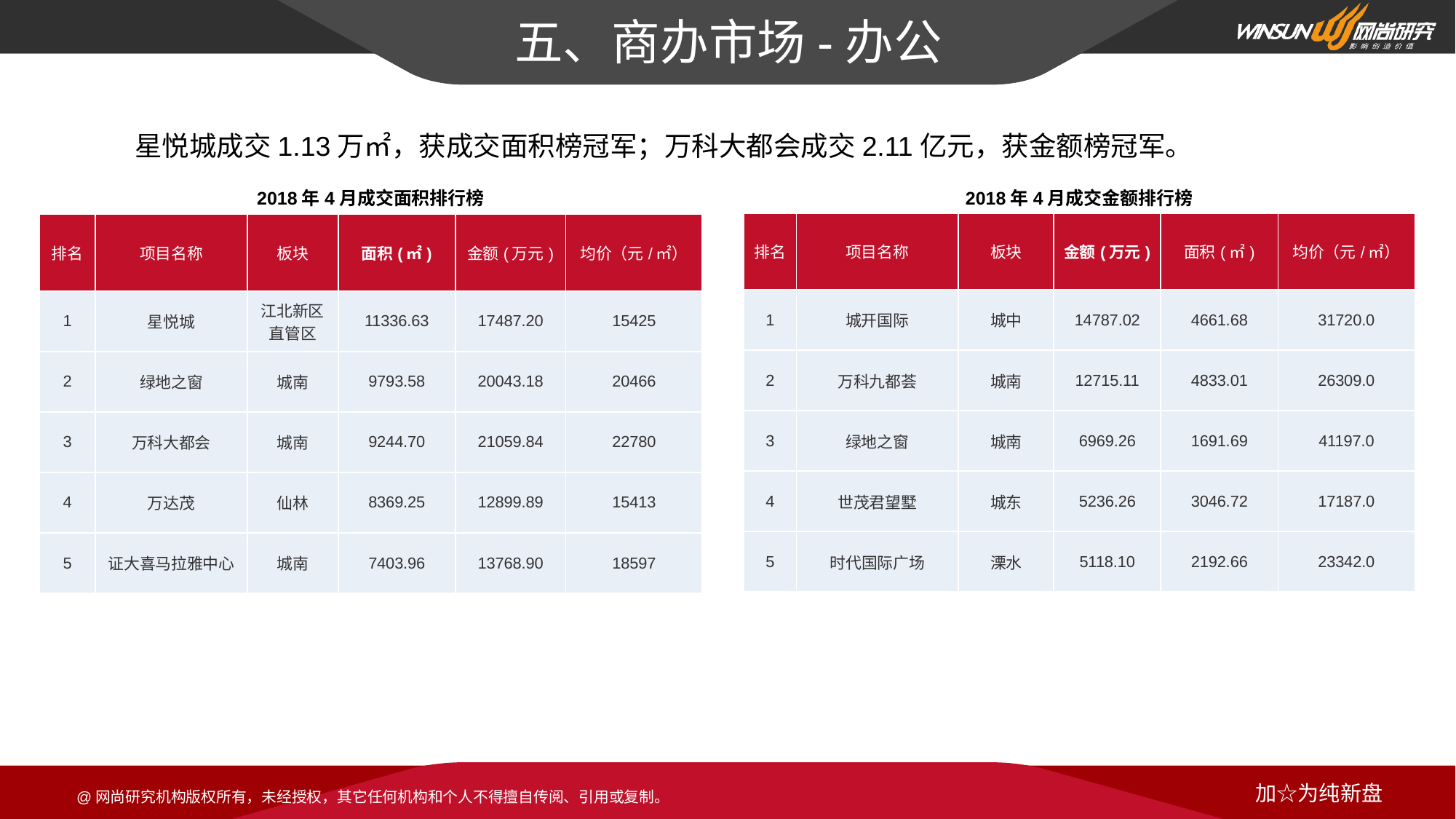

# 五、商办市场-办公
星悦城成交1.13万㎡，获成交面积榜冠军；万科大都会成交2.11亿元，获金额榜冠军。
2018年4月成交面积排行榜
2018年4月成交金额排行榜
| 排名 | 项目名称 | 板块 | 金额(万元) | 面积(㎡) | 均价（元/㎡） |
| --- | --- | --- | --- | --- | --- |
| 1 | 城开国际 | 城中 | 14787.02 | 4661.68 | 31720.0 |
| 2 | 万科九都荟 | 城南 | 12715.11 | 4833.01 | 26309.0 |
| 3 | 绿地之窗 | 城南 | 6969.26 | 1691.69 | 41197.0 |
| 4 | 世茂君望墅 | 城东 | 5236.26 | 3046.72 | 17187.0 |
| 5 | 时代国际广场 | 溧水 | 5118.10 | 2192.66 | 23342.0 |
| 排名 | 项目名称 | 板块 | 面积(㎡) | 金额(万元) | 均价（元/㎡） |
| --- | --- | --- | --- | --- | --- |
| 1 | 星悦城 | 江北新区直管区 | 11336.63 | 17487.20 | 15425 |
| 2 | 绿地之窗 | 城南 | 9793.58 | 20043.18 | 20466 |
| 3 | 万科大都会 | 城南 | 9244.70 | 21059.84 | 22780 |
| 4 | 万达茂 | 仙林 | 8369.25 | 12899.89 | 15413 |
| 5 | 证大喜马拉雅中心 | 城南 | 7403.96 | 13768.90 | 18597 |
加☆为纯新盘